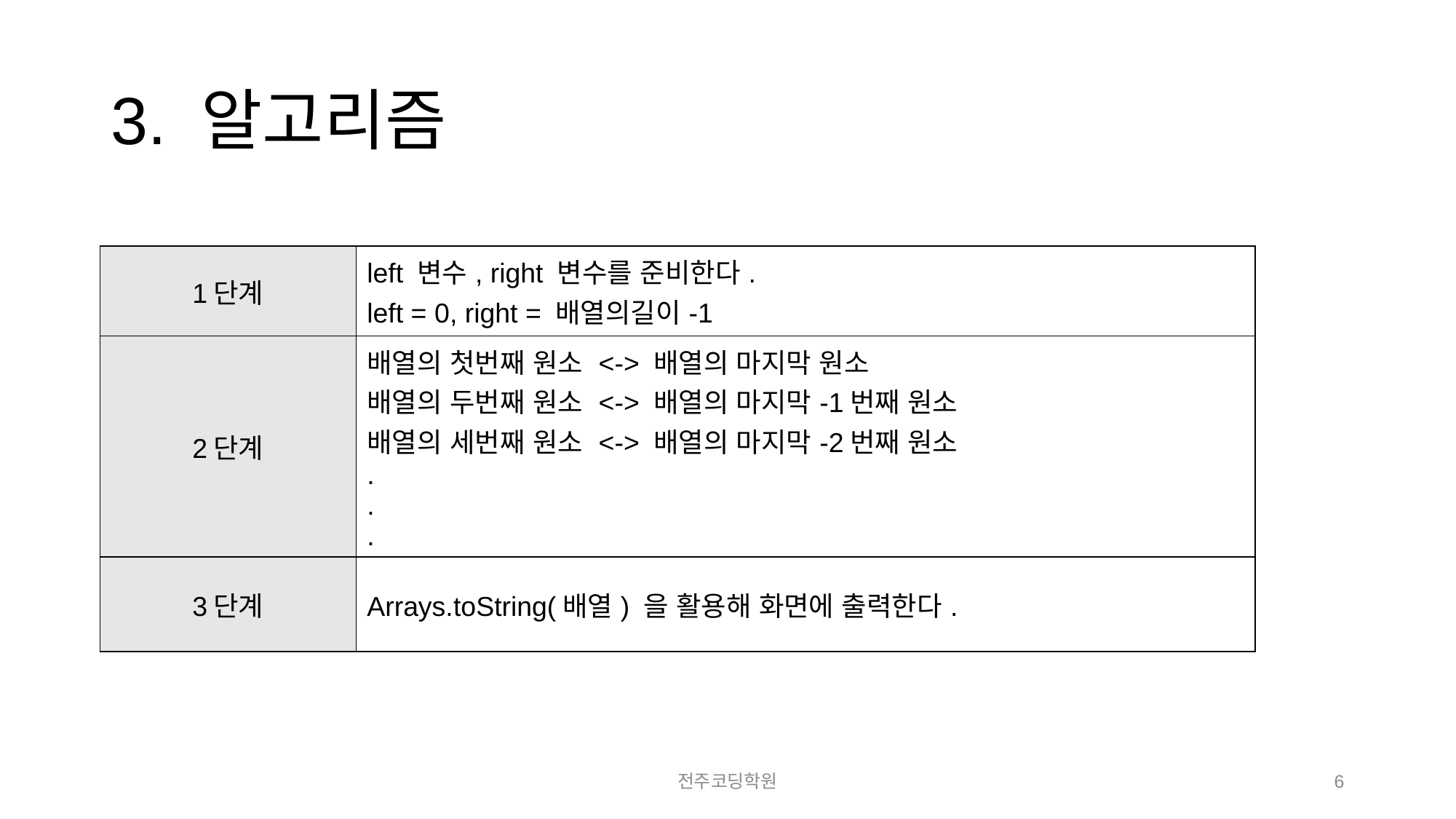

# 3. 알고리즘
| 1단계 | left 변수, right 변수를 준비한다. left = 0, right = 배열의길이-1 |
| --- | --- |
| 2단계 | 배열의 첫번째 원소 <-> 배열의 마지막 원소 배열의 두번째 원소 <-> 배열의 마지막-1번째 원소 배열의 세번째 원소 <-> 배열의 마지막-2번째 원소 . . . |
| 3단계 | Arrays.toString(배열) 을 활용해 화면에 출력한다. |
전주코딩학원
6